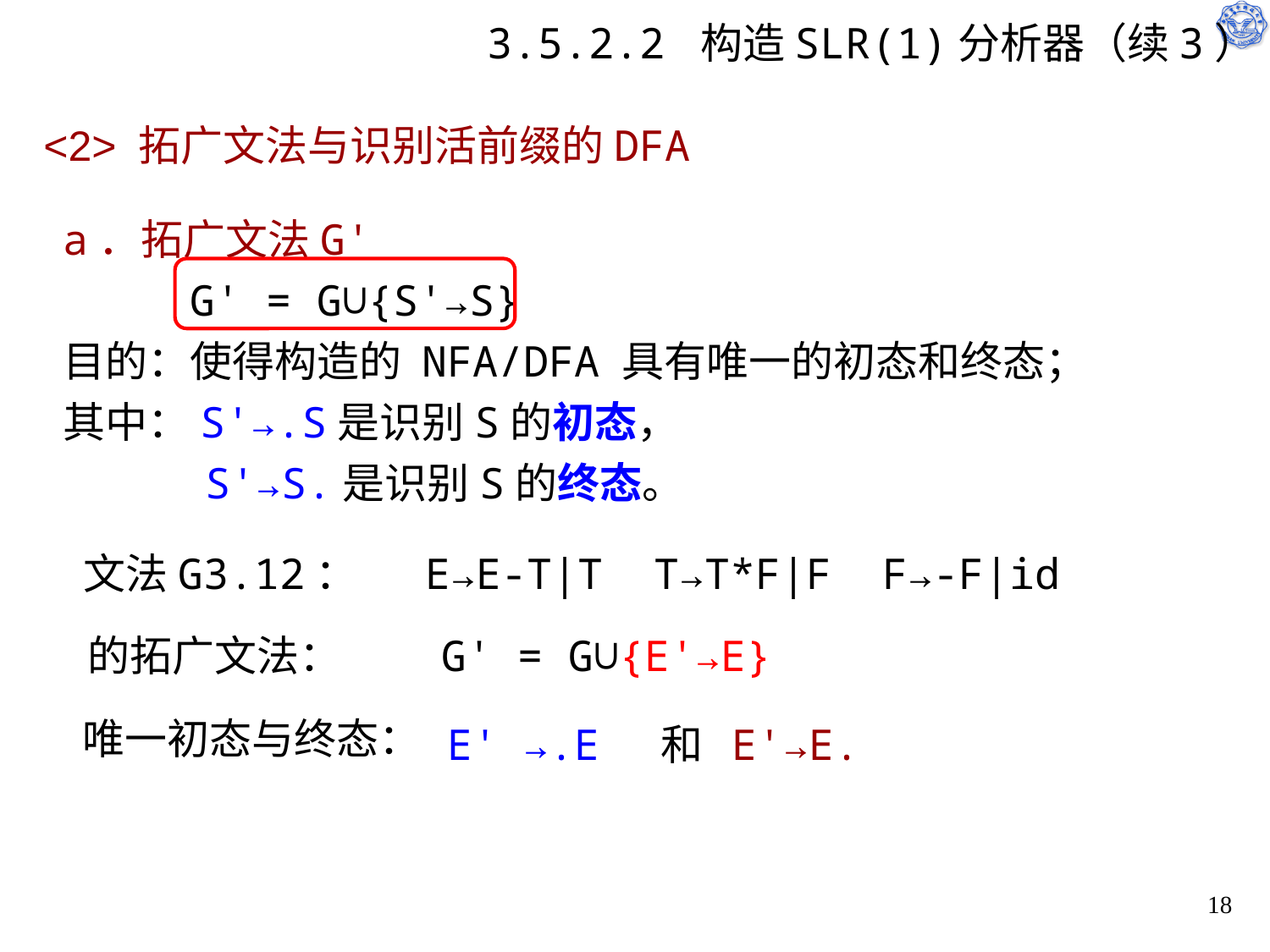

# 3.5.2.2 构造SLR(1)分析器（续3）
<2> 拓广文法与识别活前缀的DFA
a．拓广文法G'
	G' = G∪{S'→S}
目的：使得构造的 NFA/DFA 具有唯一的初态和终态；
其中：S'→.S是识别S的初态，
            S'→S.是识别S的终态。

文法G3.12：      E→E-T|T  T→T*F|F  F→-F|id
的拓广文法：
  G' = G∪{E'→E}
唯一初态与终态：
E' →.E  和  E'→E.
18